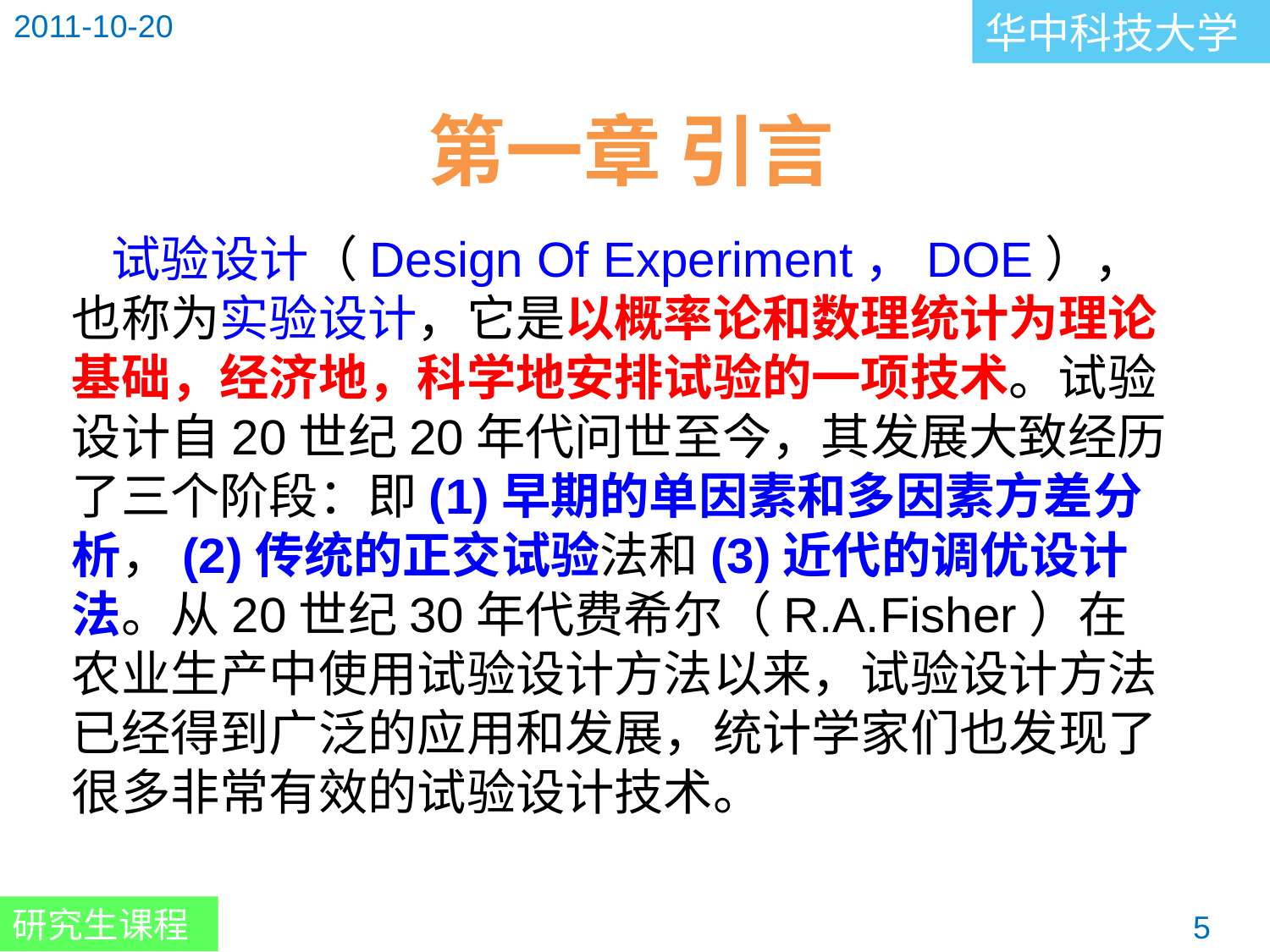

第一章 引言
试验设计（Design Of Experiment，DOE），也称为实验设计，它是以概率论和数理统计为理论基础，经济地，科学地安排试验的一项技术。试验设计自20世纪20年代问世至今，其发展大致经历了三个阶段：即(1)早期的单因素和多因素方差分析，(2)传统的正交试验法和(3)近代的调优设计法。从20世纪30年代费希尔（R.A.Fisher）在农业生产中使用试验设计方法以来，试验设计方法已经得到广泛的应用和发展，统计学家们也发现了很多非常有效的试验设计技术。